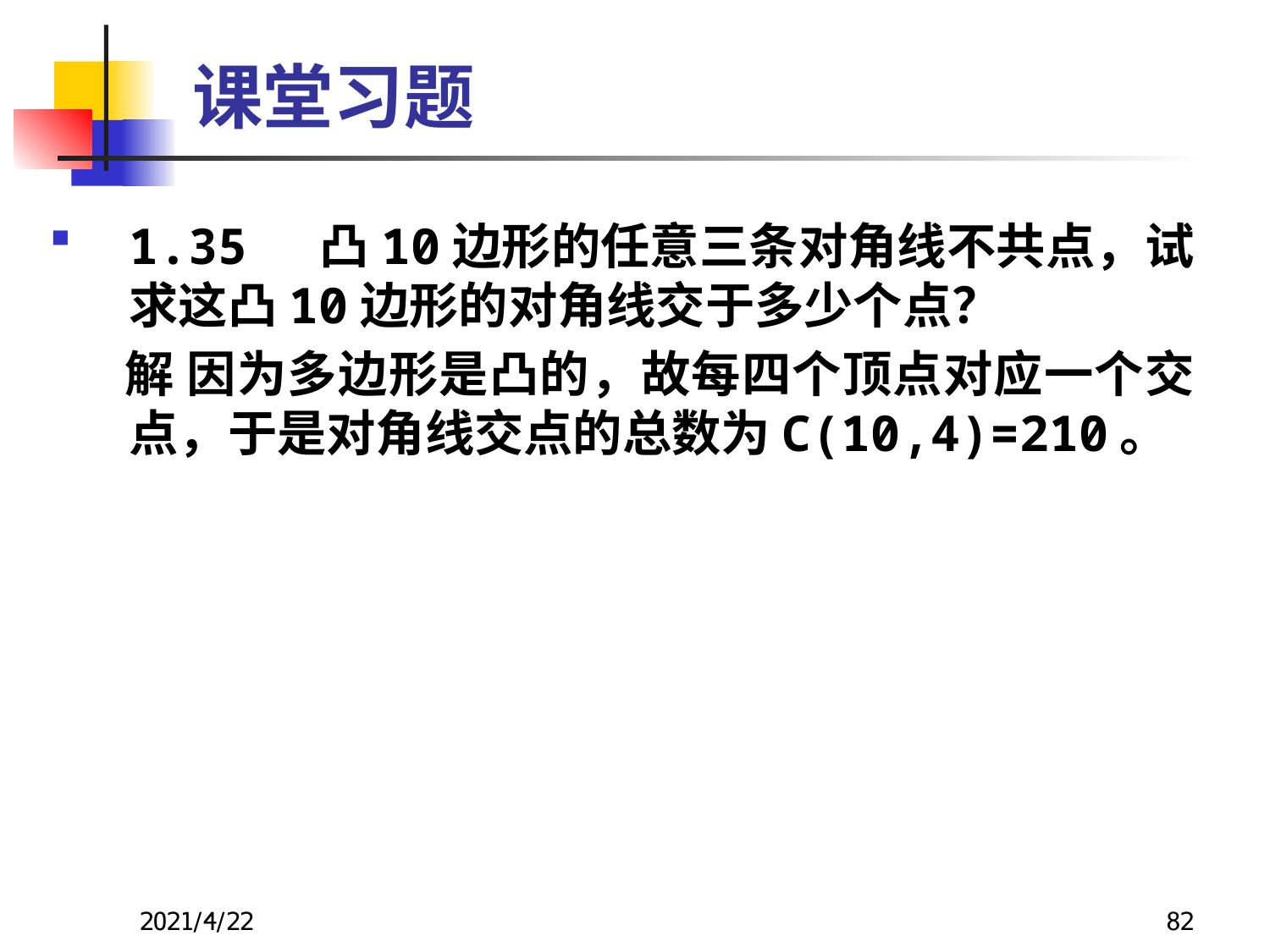

# 课堂习题
1.35  凸10边形的任意三条对角线不共点，试求这凸10边形的对角线交于多少个点？
     解 因为多边形是凸的，故每四个顶点对应一个交点，于是对角线交点的总数为C(10,4)=210。

2021/4/22
82